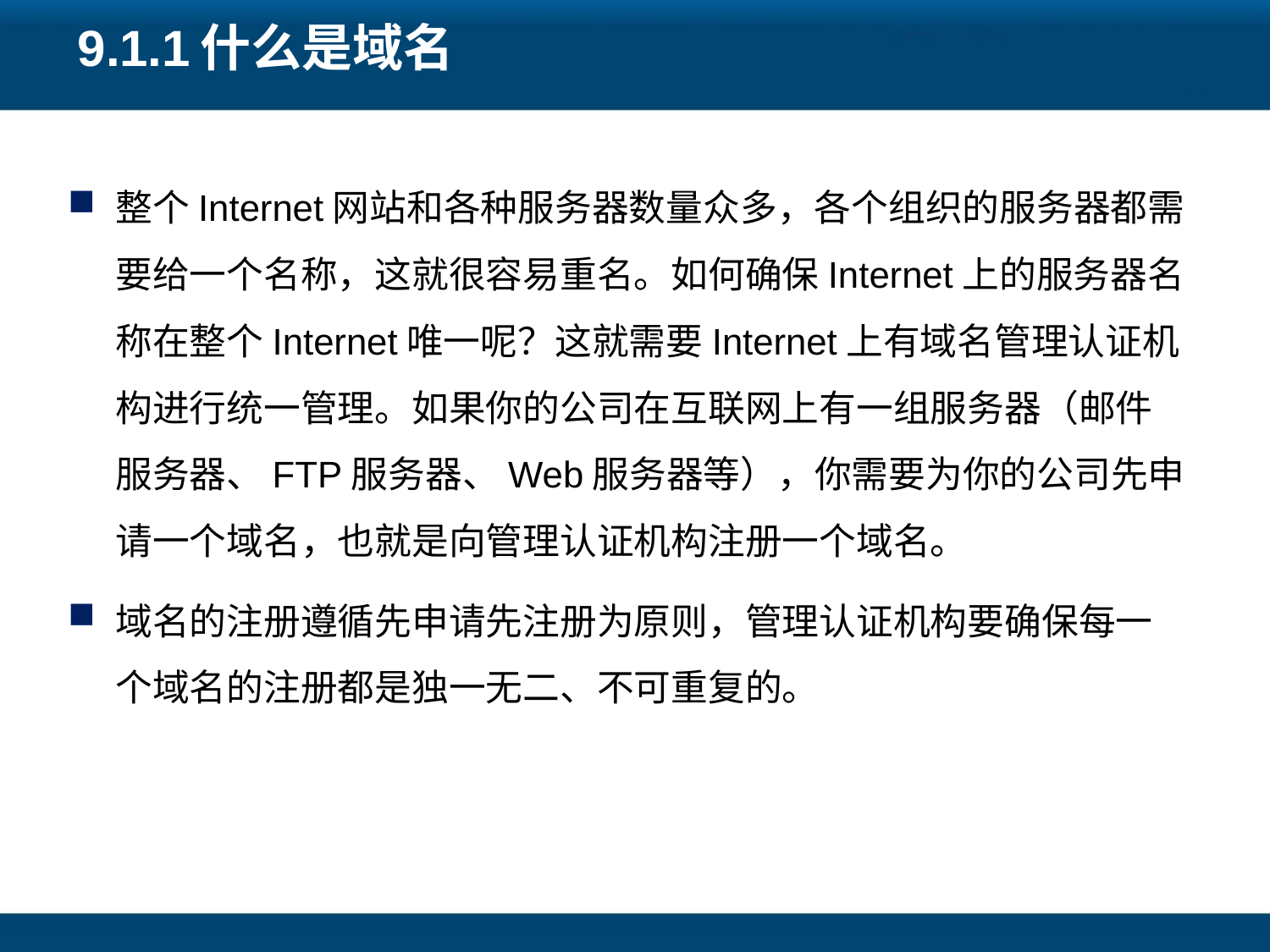

# 9.1.1什么是域名
整个Internet网站和各种服务器数量众多，各个组织的服务器都需要给一个名称，这就很容易重名。如何确保Internet上的服务器名称在整个Internet唯一呢？这就需要Internet上有域名管理认证机构进行统一管理。如果你的公司在互联网上有一组服务器（邮件服务器、FTP服务器、Web服务器等），你需要为你的公司先申请一个域名，也就是向管理认证机构注册一个域名。
域名的注册遵循先申请先注册为原则，管理认证机构要确保每一个域名的注册都是独一无二、不可重复的。